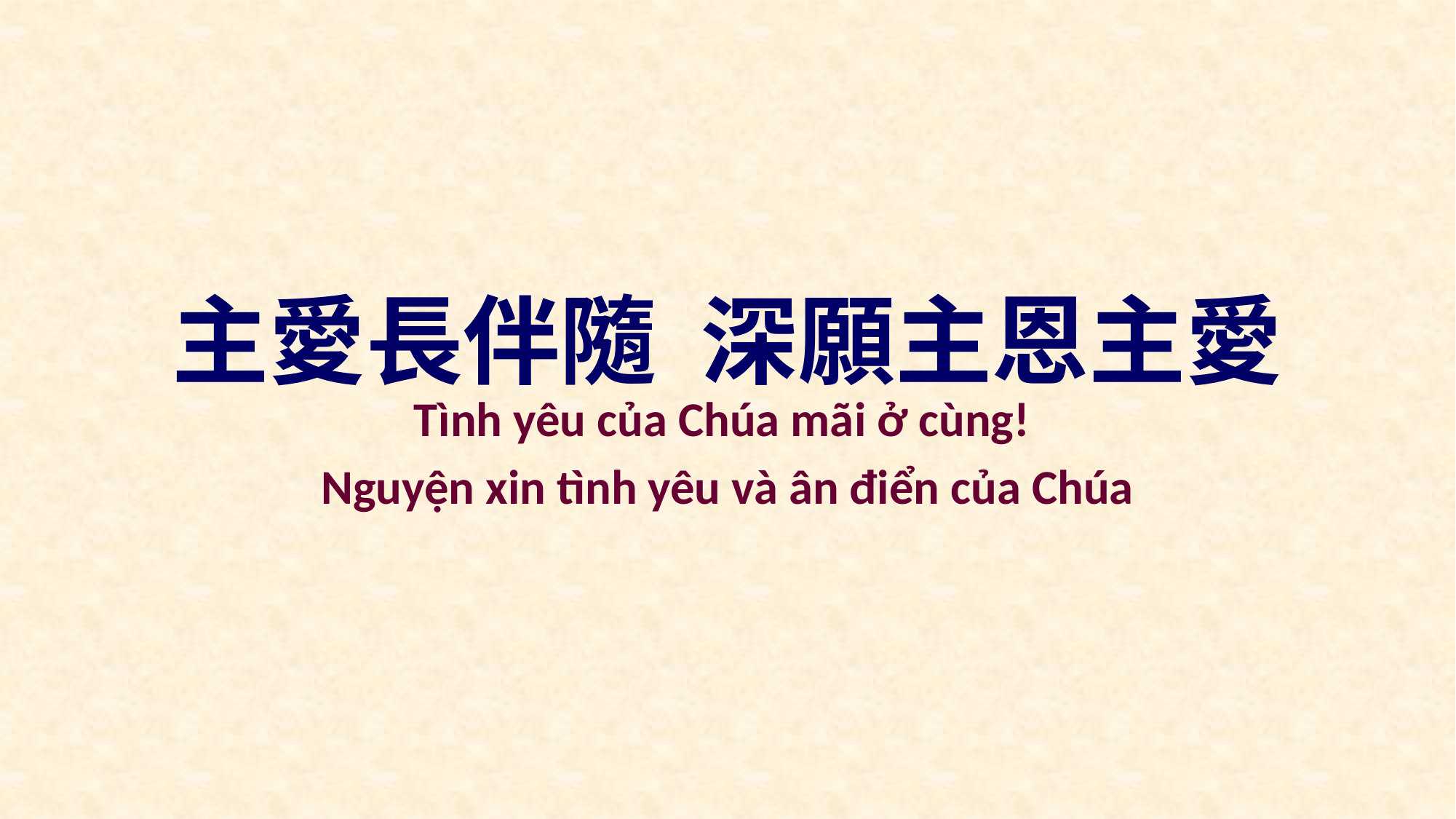

主愛長伴隨  深願主恩主愛
Tình yêu của Chúa mãi ở cùng!
Nguyện xin tình yêu và ân điển của Chúa